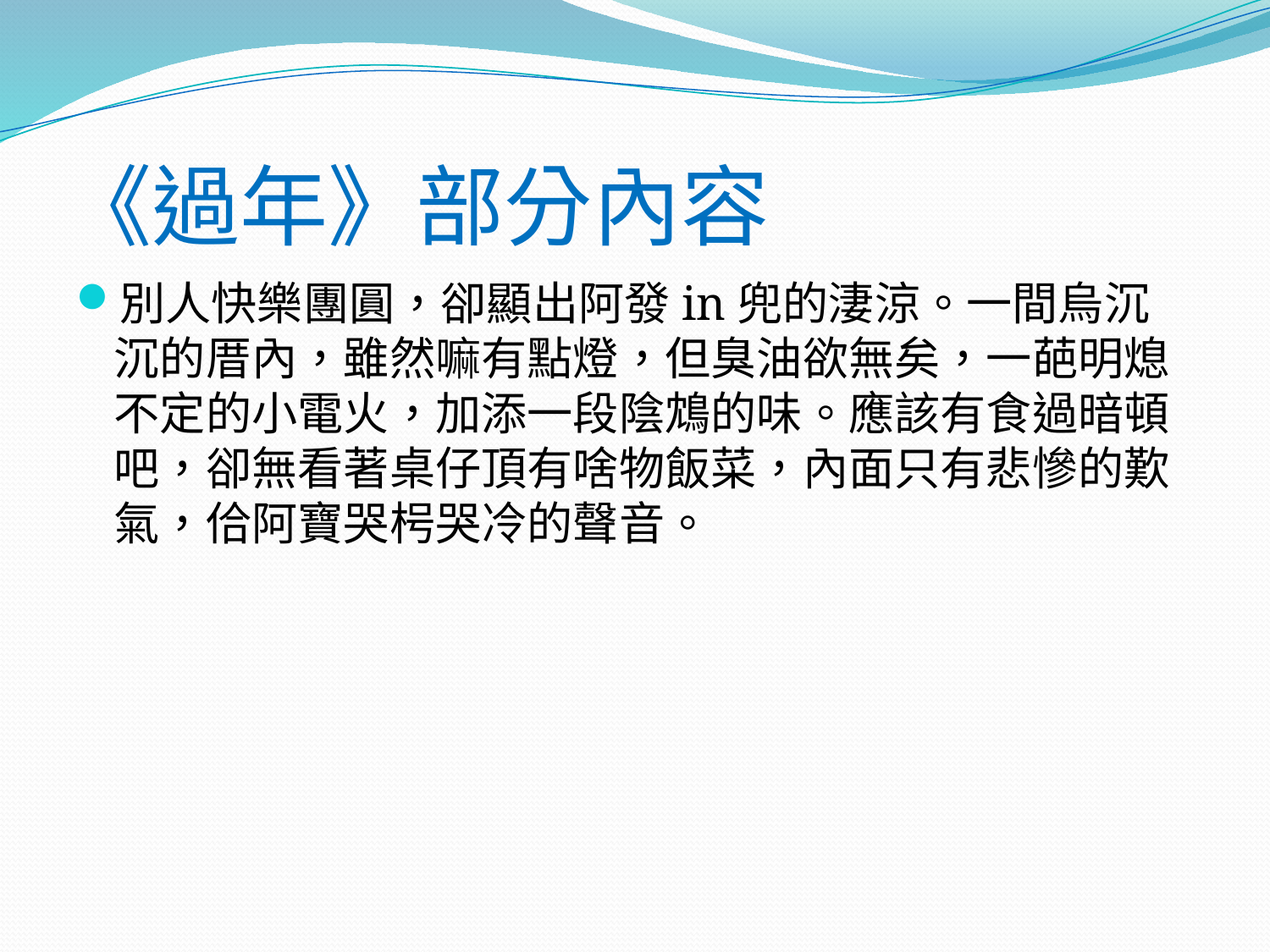

# 《過年》部分內容
別人快樂團圓，卻顯出阿發in兜的淒涼。一間烏沉沉的厝內，雖然嘛有點燈，但臭油欲無矣，一葩明熄不定的小電火，加添一段陰鴆的味。應該有食過暗頓吧，卻無看著桌仔頂有啥物飯菜，內面只有悲慘的歎氣，佮阿寶哭枵哭冷的聲音。